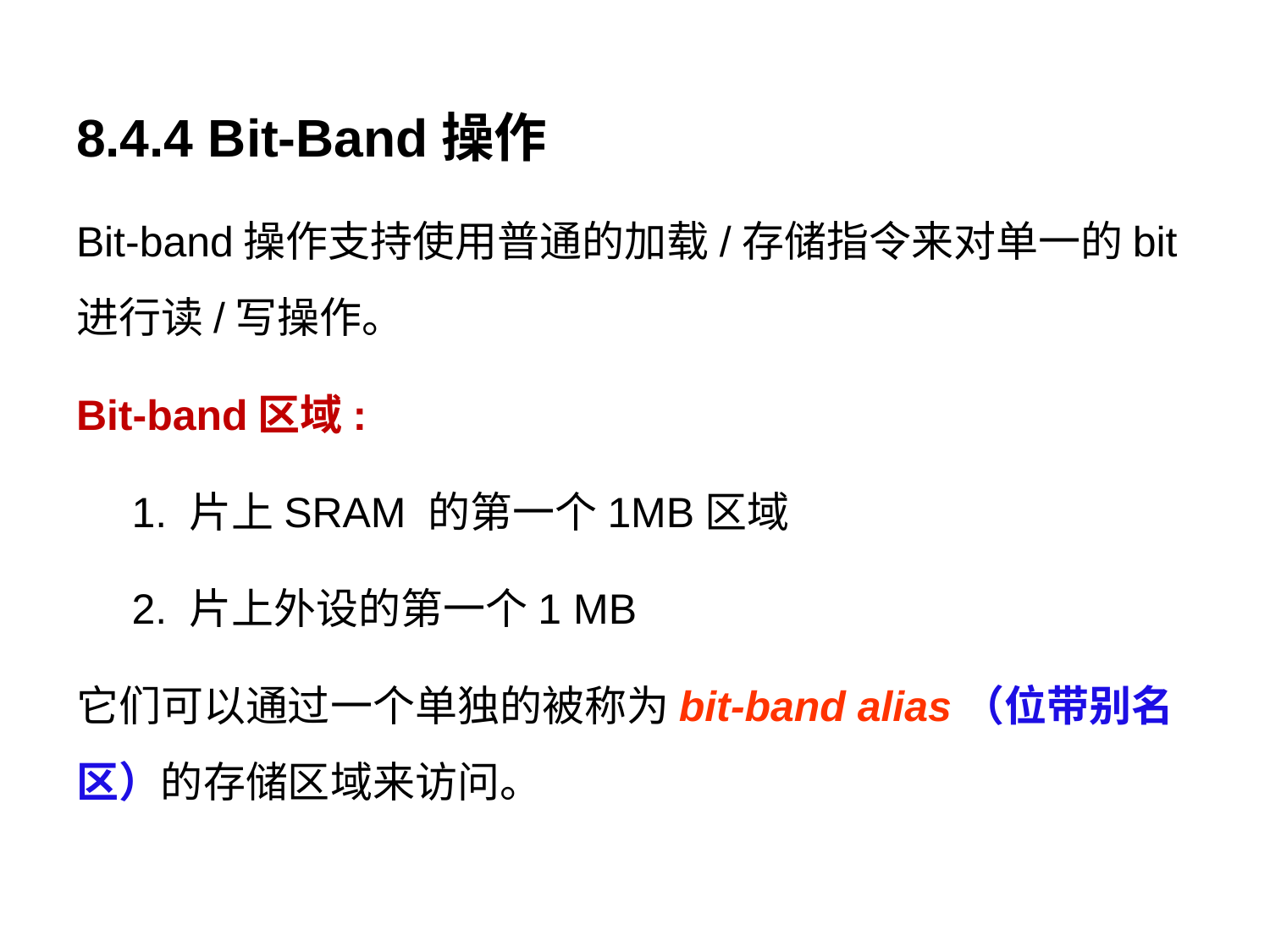

8.4.4 Bit-Band操作
Bit-band操作支持使用普通的加载/存储指令来对单一的bit进行读/写操作。
Bit-band区域:
1. 片上SRAM 的第一个1MB区域
2. 片上外设的第一个1 MB
它们可以通过一个单独的被称为bit-band alias（位带别名区）的存储区域来访问。